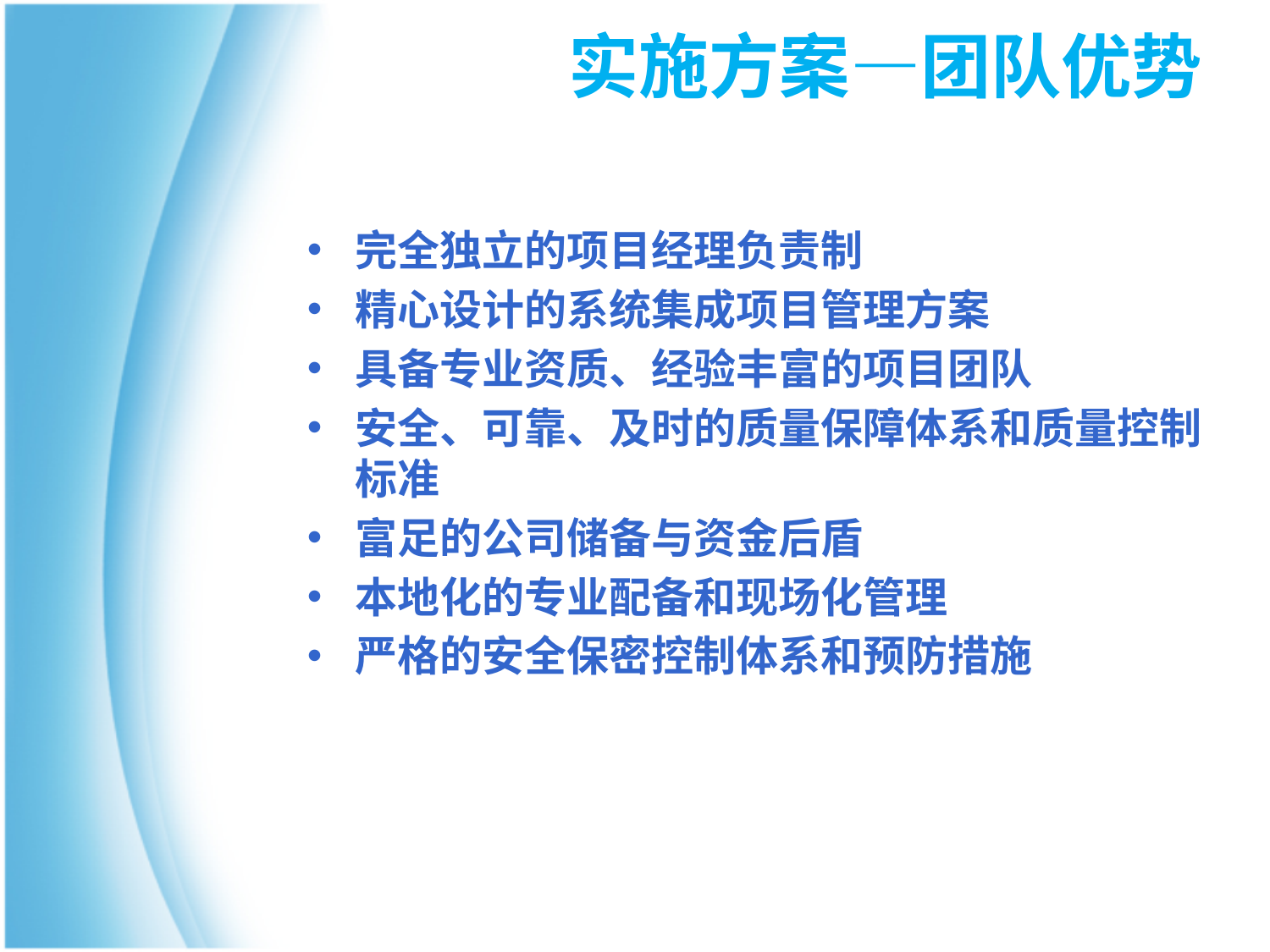

实施方案—团队优势

完全独立的项目经理负责制
精心设计的系统集成项目管理方案
具备专业资质、经验丰富的项目团队
安全、可靠、及时的质量保障体系和质量控制标准
富足的公司储备与资金后盾
本地化的专业配备和现场化管理
严格的安全保密控制体系和预防措施